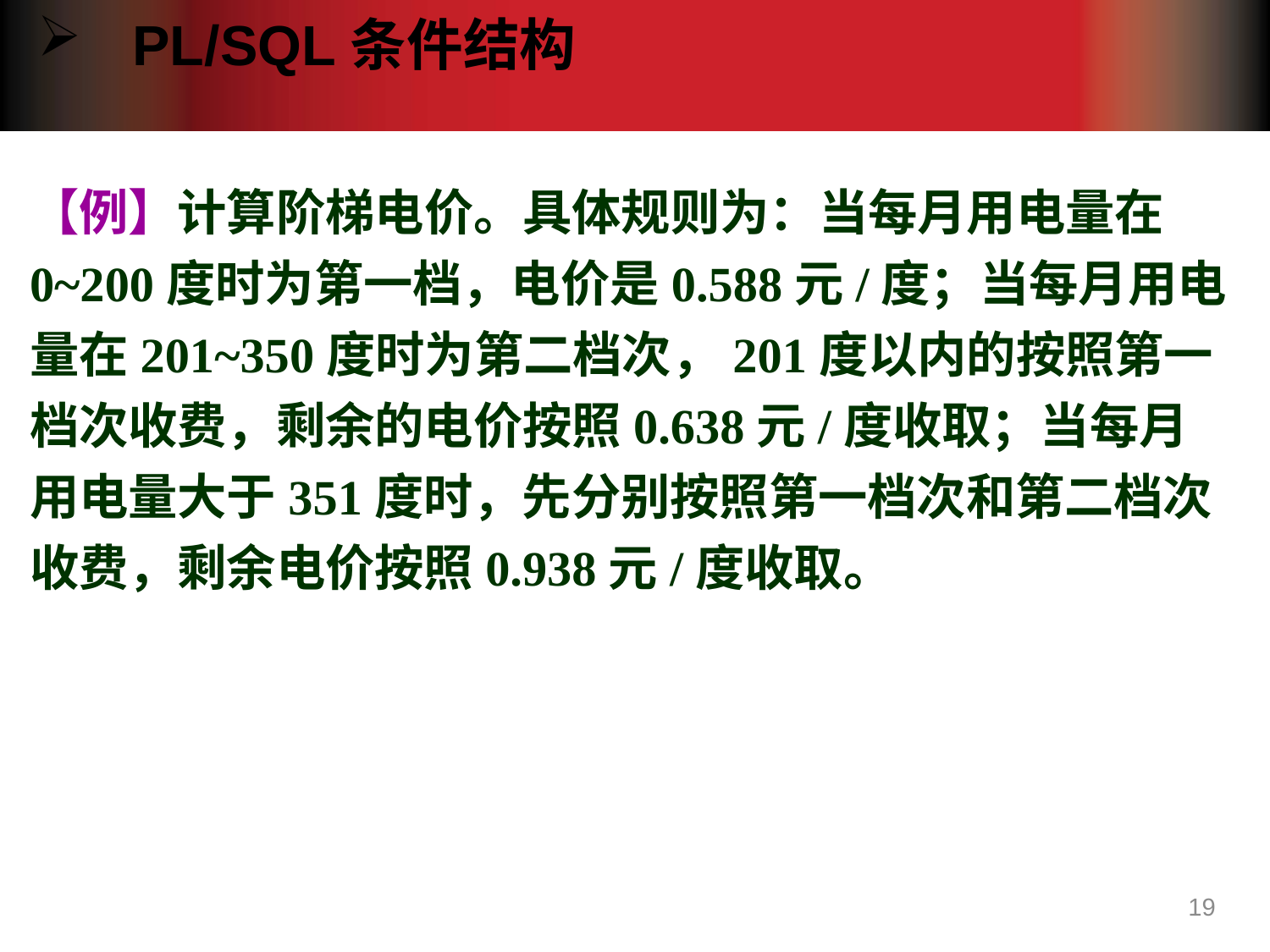

PL/SQL条件结构
【例】计算阶梯电价。具体规则为：当每月用电量在0~200度时为第一档，电价是0.588元/度；当每月用电量在201~350度时为第二档次，201度以内的按照第一档次收费，剩余的电价按照0.638元/度收取；当每月用电量大于351度时，先分别按照第一档次和第二档次收费，剩余电价按照0.938元/度收取。
19